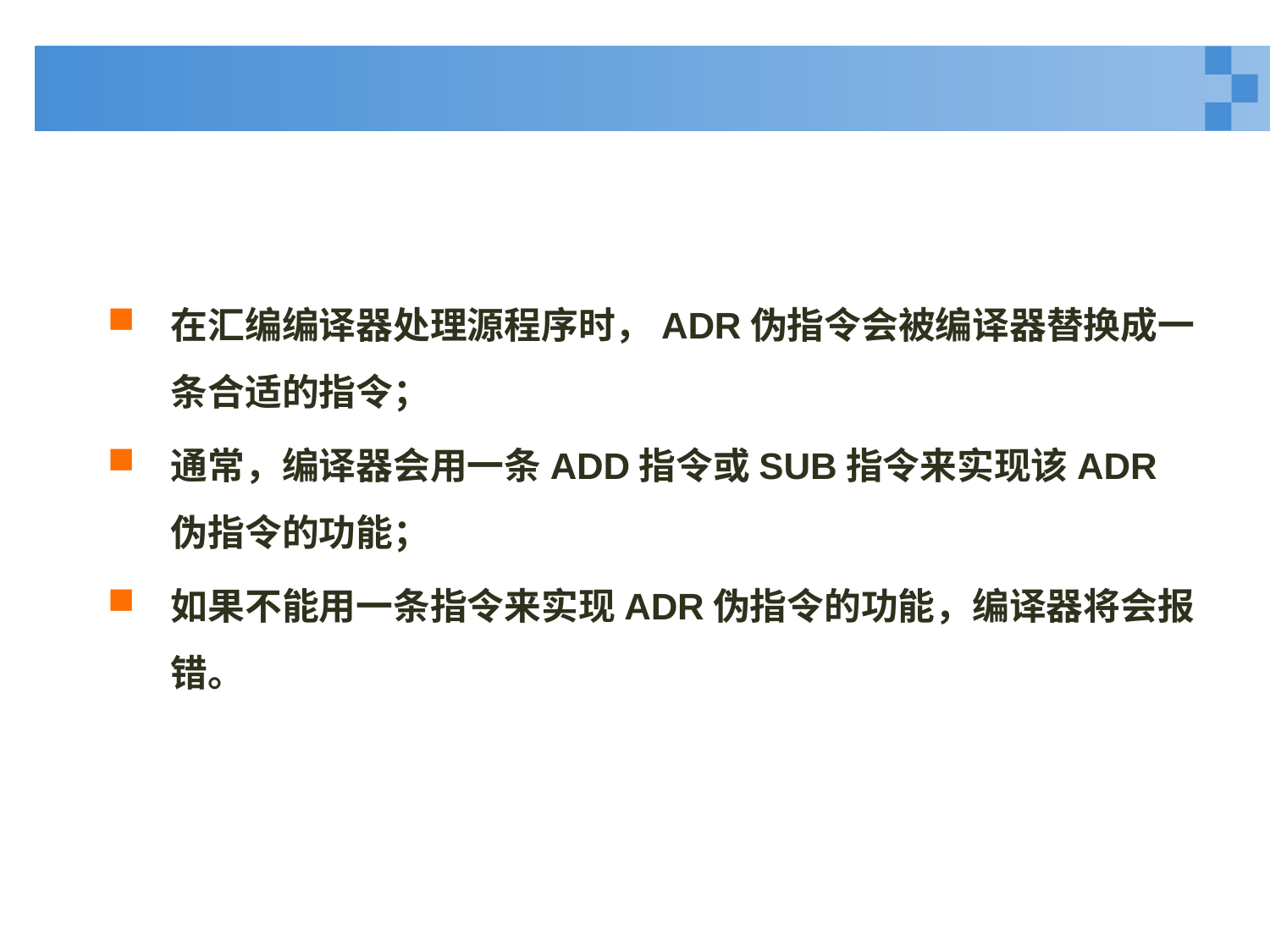

ARM伪指令——小范围的地址读取
在汇编编译器处理源程序时，ADR伪指令会被编译器替换成一条合适的指令；
通常，编译器会用一条ADD指令或SUB指令来实现该ADR伪指令的功能；
如果不能用一条指令来实现ADR伪指令的功能，编译器将会报错。